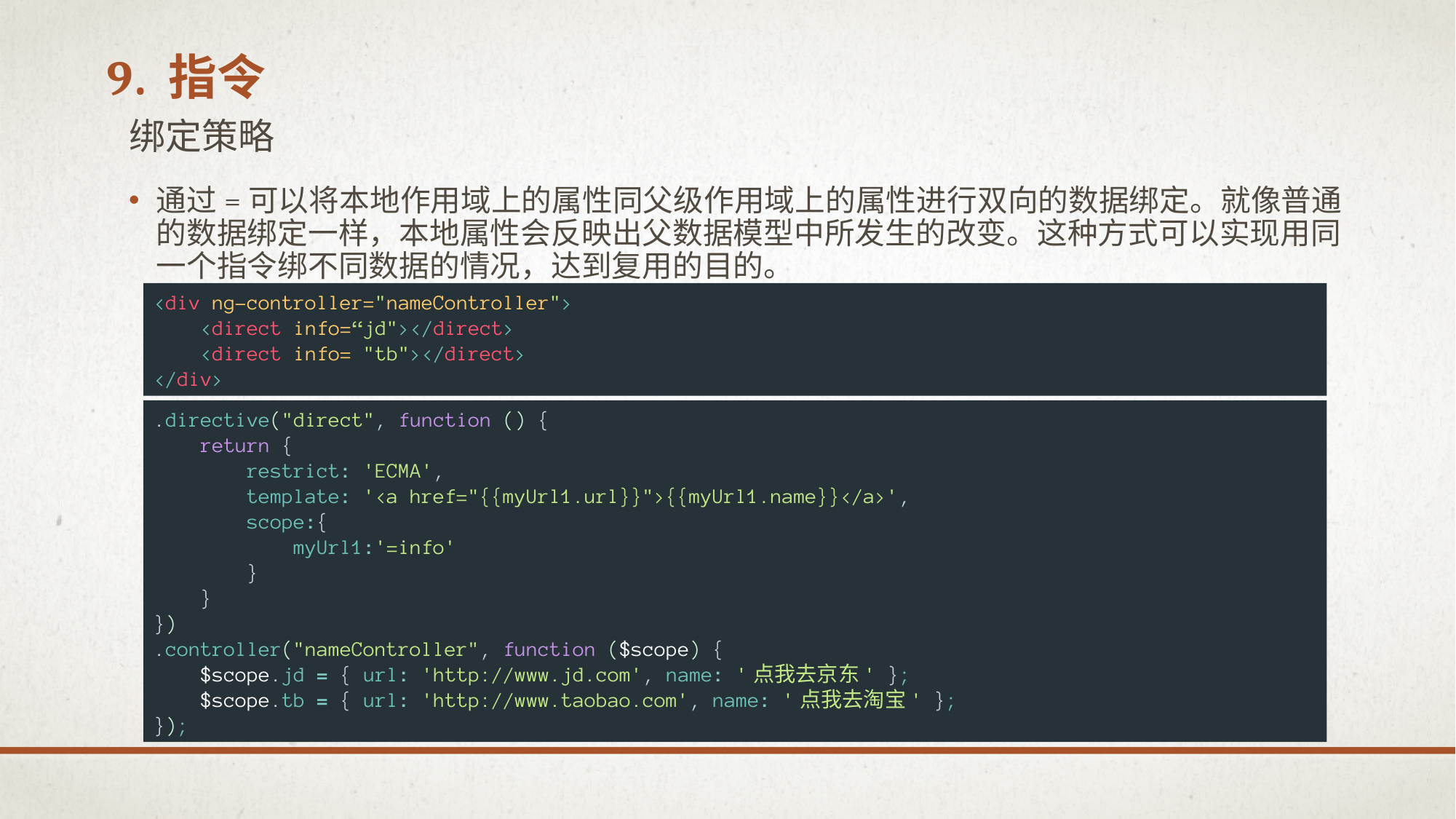

# 9. 指令
绑定策略
通过=可以将本地作用域上的属性同父级作用域上的属性进行双向的数据绑定。就像普通的数据绑定一样，本地属性会反映出父数据模型中所发生的改变。这种方式可以实现用同一个指令绑不同数据的情况，达到复用的目的。
<div ng-controller="nameController">
    <direct info=“jd"></direct>
    <direct info= "tb"></direct>
</div>
.directive("direct", function () {
    return {
        restrict: 'ECMA',
        template: '<a href="{{myUrl1.url}}">{{myUrl1.name}}</a>',
        scope:{
            myUrl1:'=info'
        }
    }
})
.controller("nameController", function ($scope) {
    $scope.jd = { url: 'http://www.jd.com', name: '点我去京东' };
    $scope.tb = { url: 'http://www.taobao.com', name: '点我去淘宝' };
});